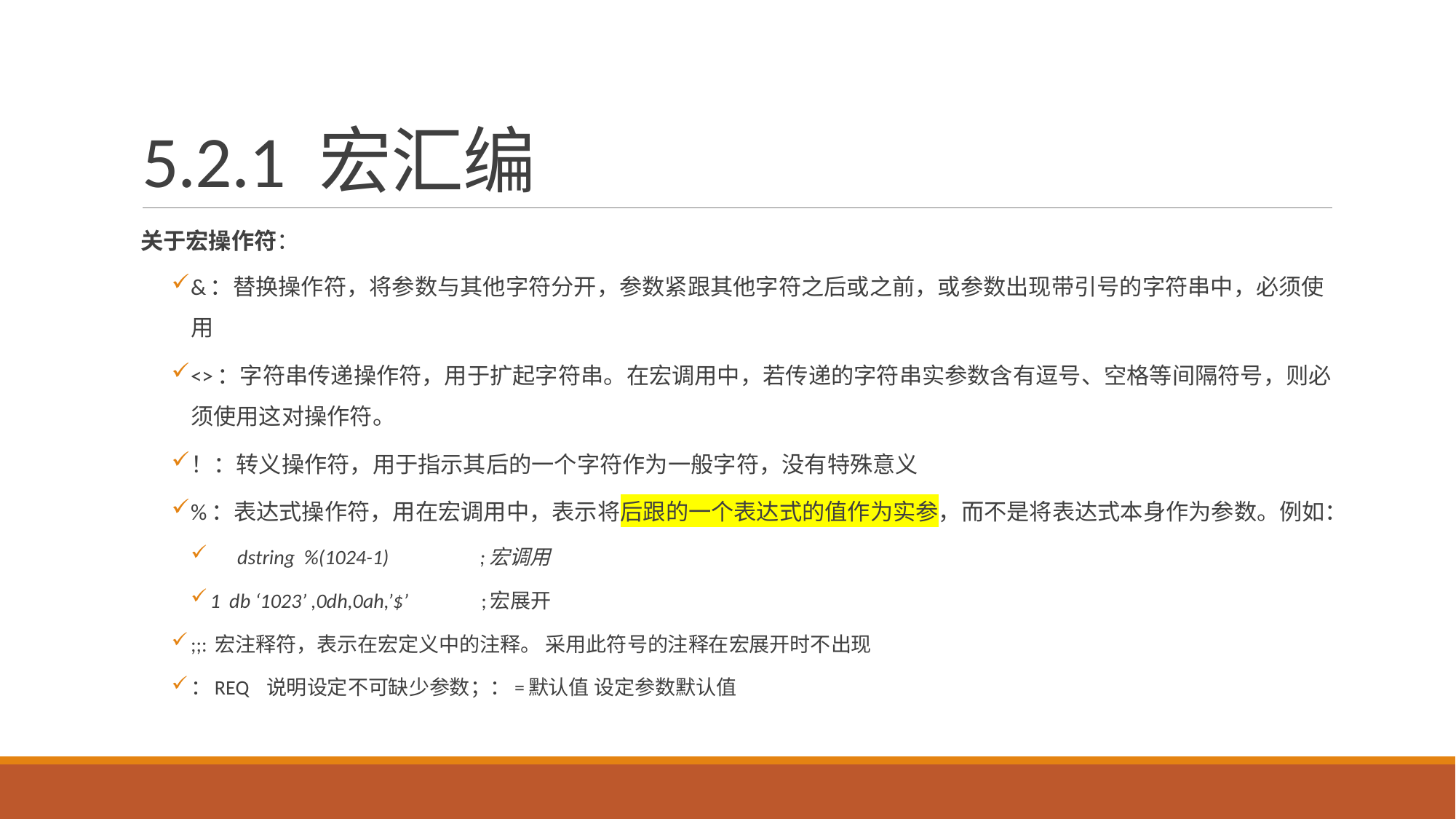

# 5.2.1 宏汇编
关于宏操作符：
&：替换操作符，将参数与其他字符分开，参数紧跟其他字符之后或之前，或参数出现带引号的字符串中，必须使用
<>：字符串传递操作符，用于扩起字符串。在宏调用中，若传递的字符串实参数含有逗号、空格等间隔符号，则必须使用这对操作符。
！：转义操作符，用于指示其后的一个字符作为一般字符，没有特殊意义
%：表达式操作符，用在宏调用中，表示将后跟的一个表达式的值作为实参，而不是将表达式本身作为参数。例如：
      dstring  %(1024-1)                    ;宏调用
1  db ‘1023’ ,0dh,0ah,’$’                ;宏展开
;;: 宏注释符，表示在宏定义中的注释。 采用此符号的注释在宏展开时不出现
：REQ   说明设定不可缺少参数；：=默认值 设定参数默认值